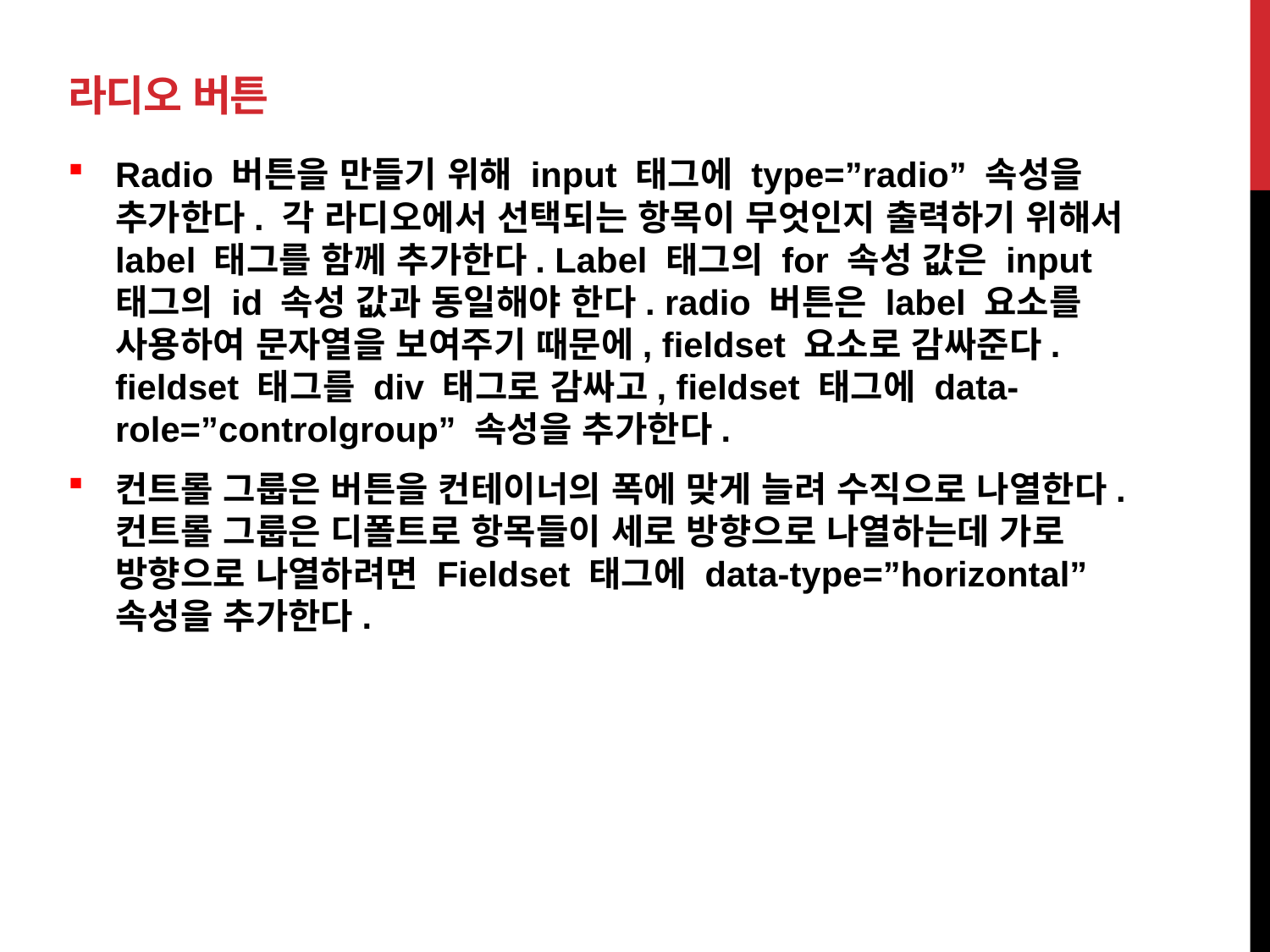

# 라디오 버튼
Radio 버튼을 만들기 위해 input 태그에 type=”radio” 속성을 추가한다. 각 라디오에서 선택되는 항목이 무엇인지 출력하기 위해서 label 태그를 함께 추가한다. Label 태그의 for 속성 값은 input 태그의 id 속성 값과 동일해야 한다. radio 버튼은 label 요소를 사용하여 문자열을 보여주기 때문에, fieldset 요소로 감싸준다. fieldset 태그를 div 태그로 감싸고, fieldset 태그에 data-role=”controlgroup” 속성을 추가한다.
컨트롤 그룹은 버튼을 컨테이너의 폭에 맞게 늘려 수직으로 나열한다. 컨트롤 그룹은 디폴트로 항목들이 세로 방향으로 나열하는데 가로 방향으로 나열하려면 Fieldset 태그에 data-type=”horizontal” 속성을 추가한다.